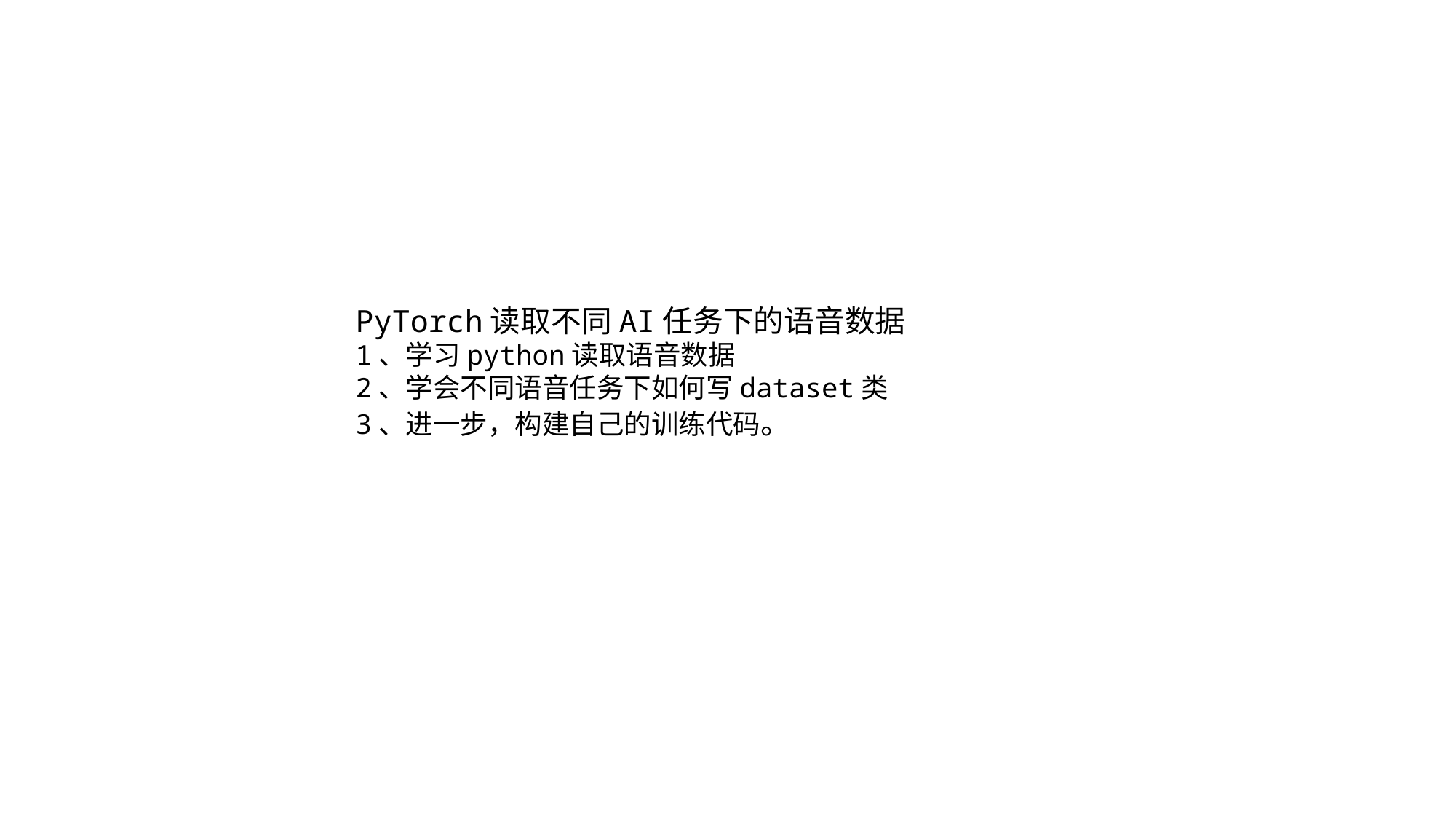

PyTorch读取不同AI任务下的语音数据
1、学习python读取语音数据
2、学会不同语音任务下如何写dataset类
3、进一步，构建自己的训练代码。